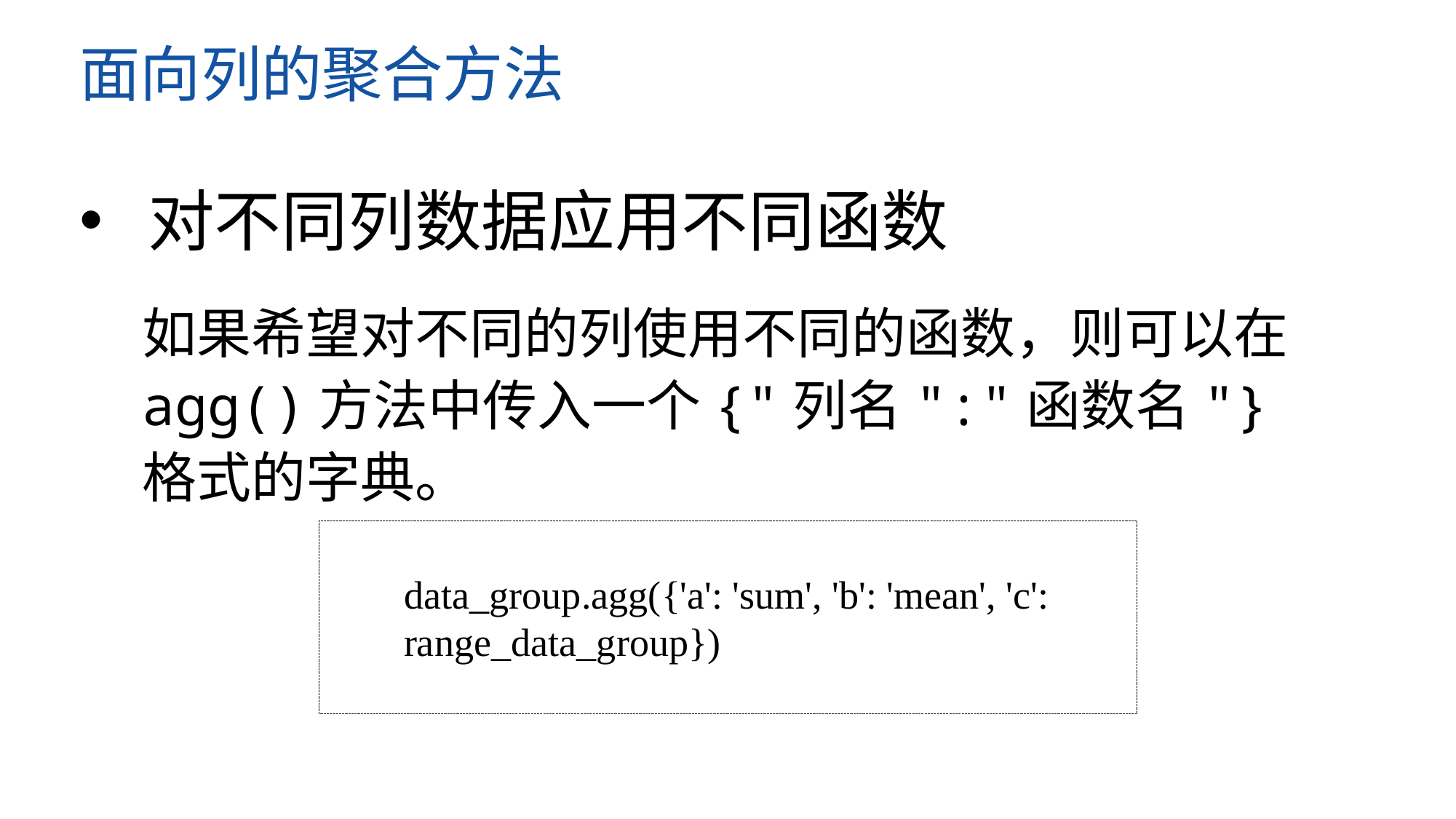

面向列的聚合方法
对不同列数据应用不同函数
如果希望对不同的列使用不同的函数，则可以在agg()方法中传入一个{"列名":"函数名"}格式的字典。

data_group.agg({'a': 'sum', 'b': 'mean', 'c': range_data_group})